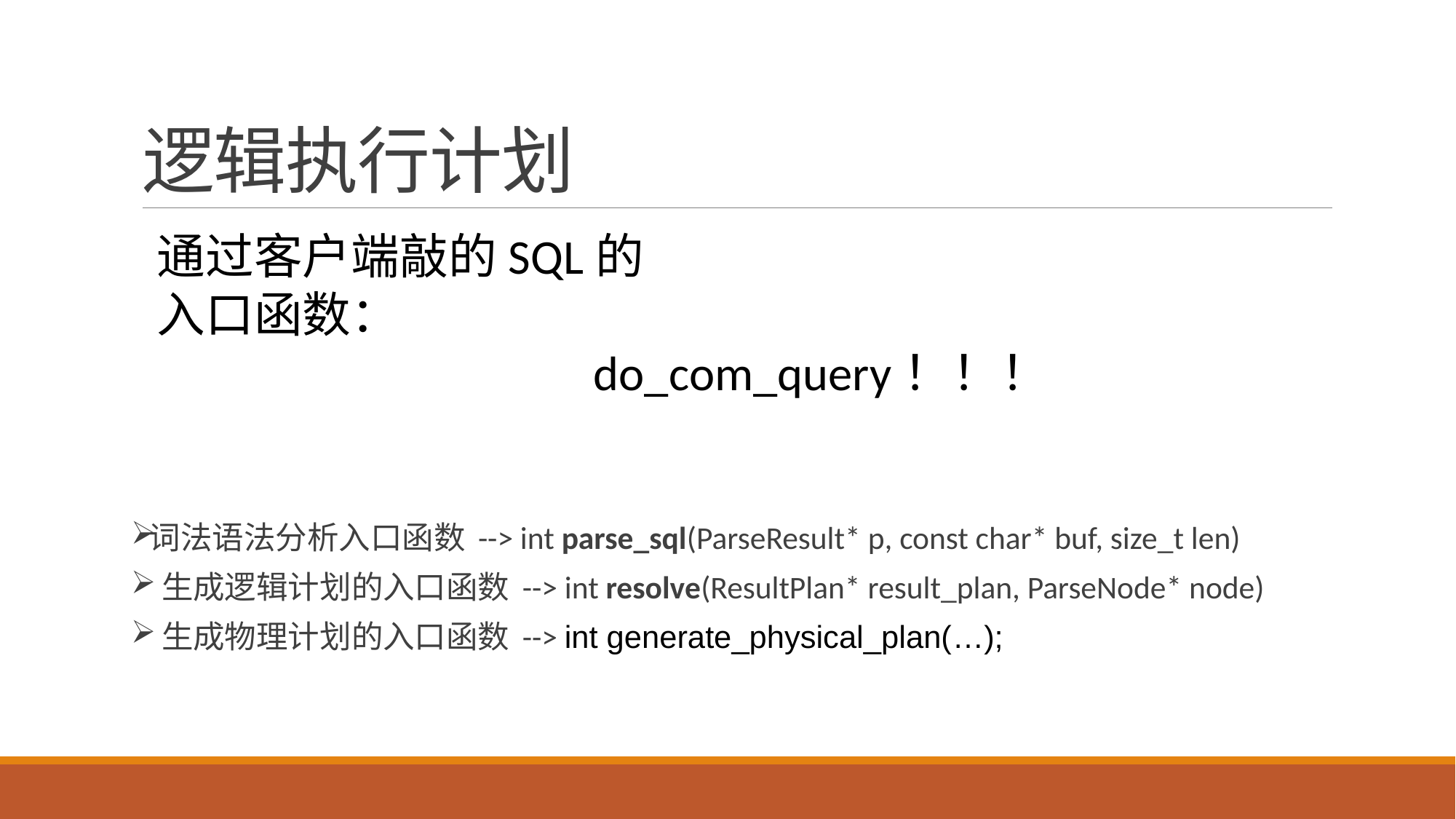

# 逻辑执行计划

词法语法分析入口函数 --> int parse_sql(ParseResult* p, const char* buf, size_t len)
 生成逻辑计划的入口函数 --> int resolve(ResultPlan* result_plan, ParseNode* node)
 生成物理计划的入口函数 --> int generate_physical_plan(…);

通过客户端敲的SQL的
入口函数：
				do_com_query！！！